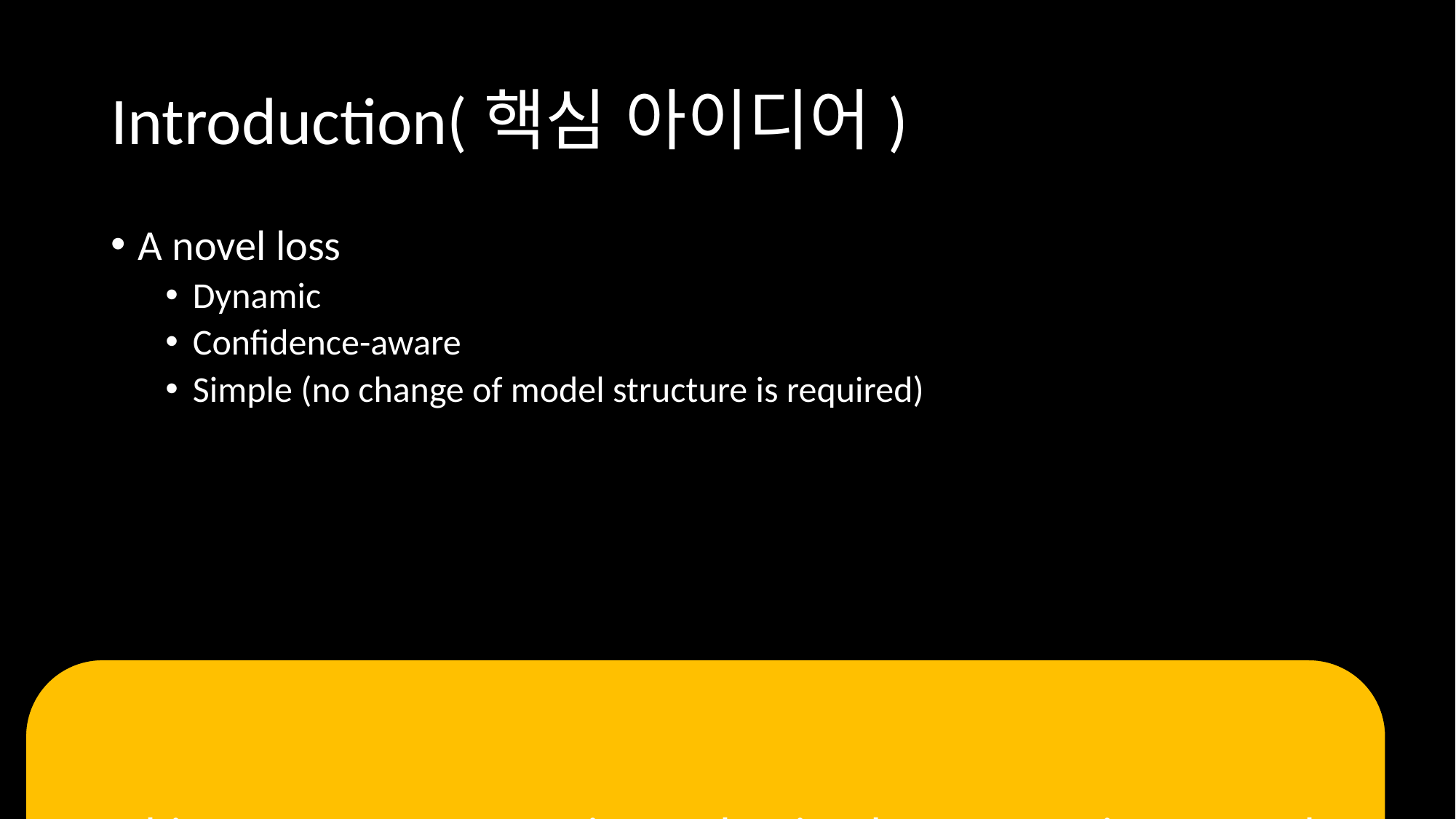

# Introduction(핵심 아이디어)
A novel loss
Dynamic
Confidence-aware
Simple (no change of model structure is required)
In this paper, we propose instead a simple yet generic approach to dynamic curriculum learning. It is inspired by recent confidence-aware loss functions